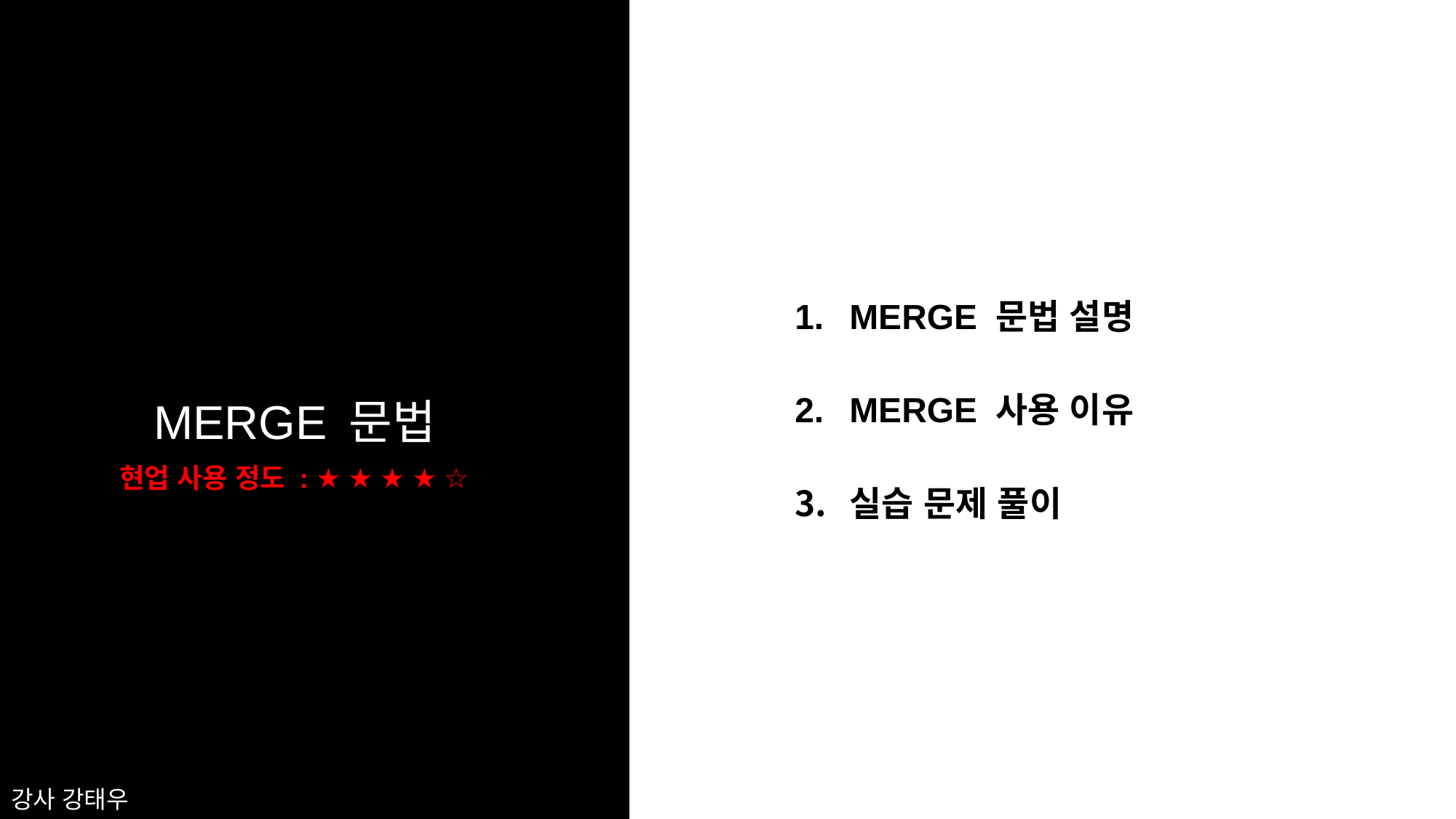

MERGE 문법 설명

MERGE 사용 이유

실습 문제 풀이
# MERGE 문법
현업 사용 정도 : ★ ★ ★ ★ ☆
강사 강태우